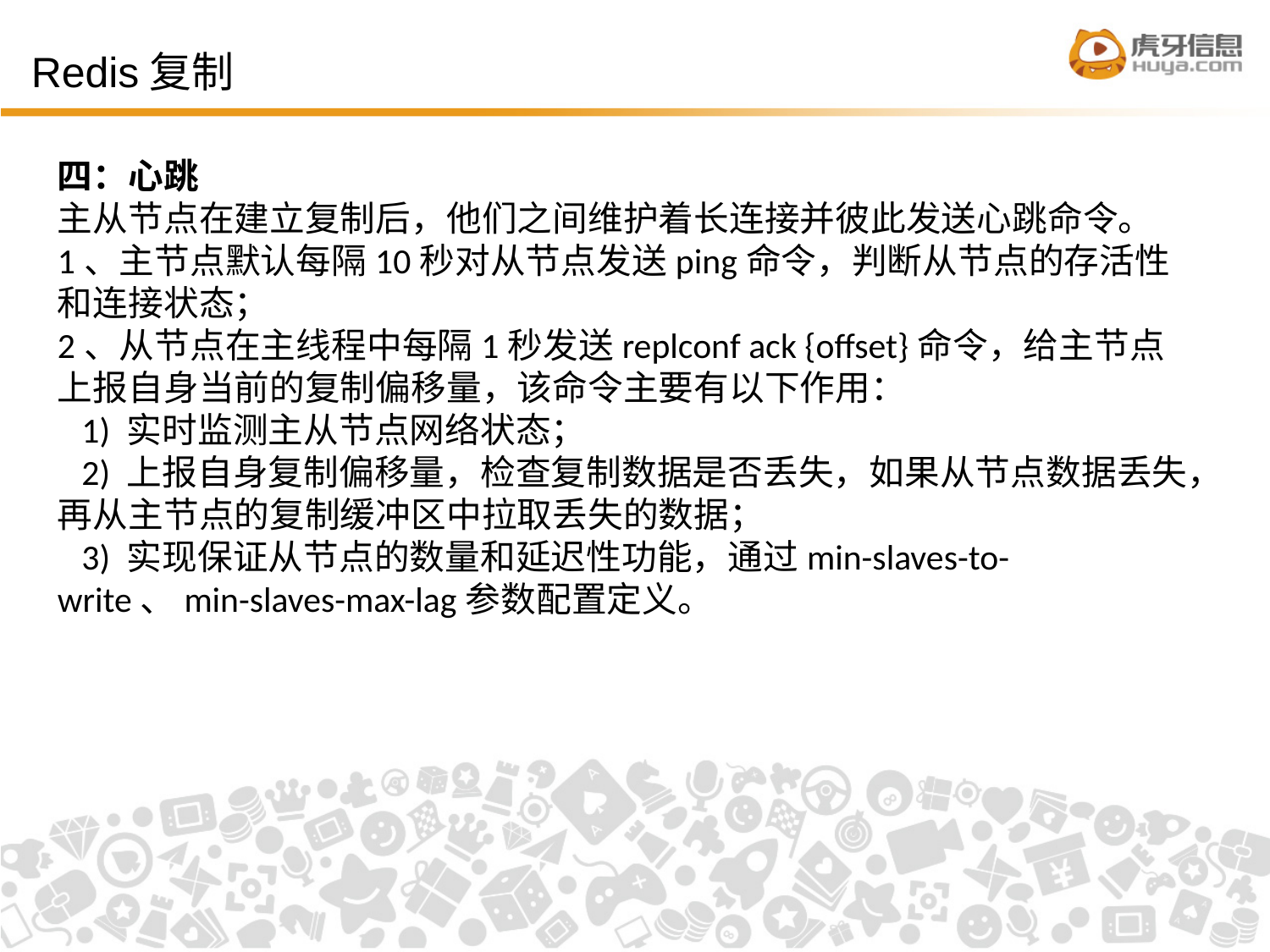

Redis复制
四：心跳
主从节点在建立复制后，他们之间维护着长连接并彼此发送心跳命令。
1、主节点默认每隔10秒对从节点发送ping命令，判断从节点的存活性和连接状态；
2、从节点在主线程中每隔1秒发送replconf ack {offset}命令，给主节点上报自身当前的复制偏移量，该命令主要有以下作用：
   1) 实时监测主从节点网络状态；
   2) 上报自身复制偏移量，检查复制数据是否丢失，如果从节点数据丢失，再从主节点的复制缓冲区中拉取丢失的数据；
   3) 实现保证从节点的数量和延迟性功能，通过min-slaves-to-write、min-slaves-max-lag参数配置定义。